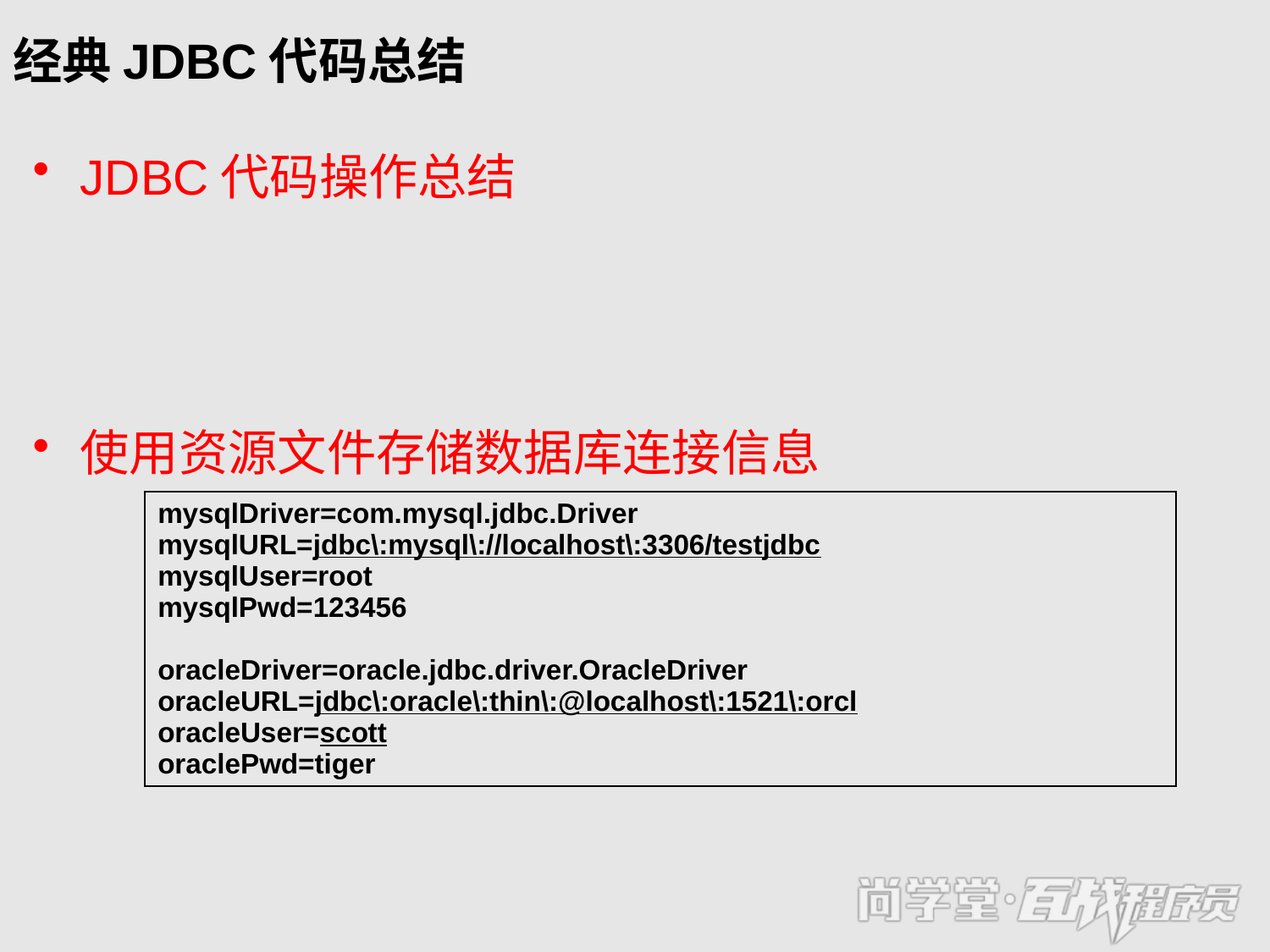

# 经典JDBC代码总结
JDBC代码操作总结

使用资源文件存储数据库连接信息
| mysqlDriver=com.mysql.jdbc.Driver mysqlURL=jdbc\:mysql\://localhost\:3306/testjdbc mysqlUser=root mysqlPwd=123456 oracleDriver=oracle.jdbc.driver.OracleDriver oracleURL=jdbc\:oracle\:thin\:@localhost\:1521\:orcl oracleUser=scott oraclePwd=tiger |
| --- |